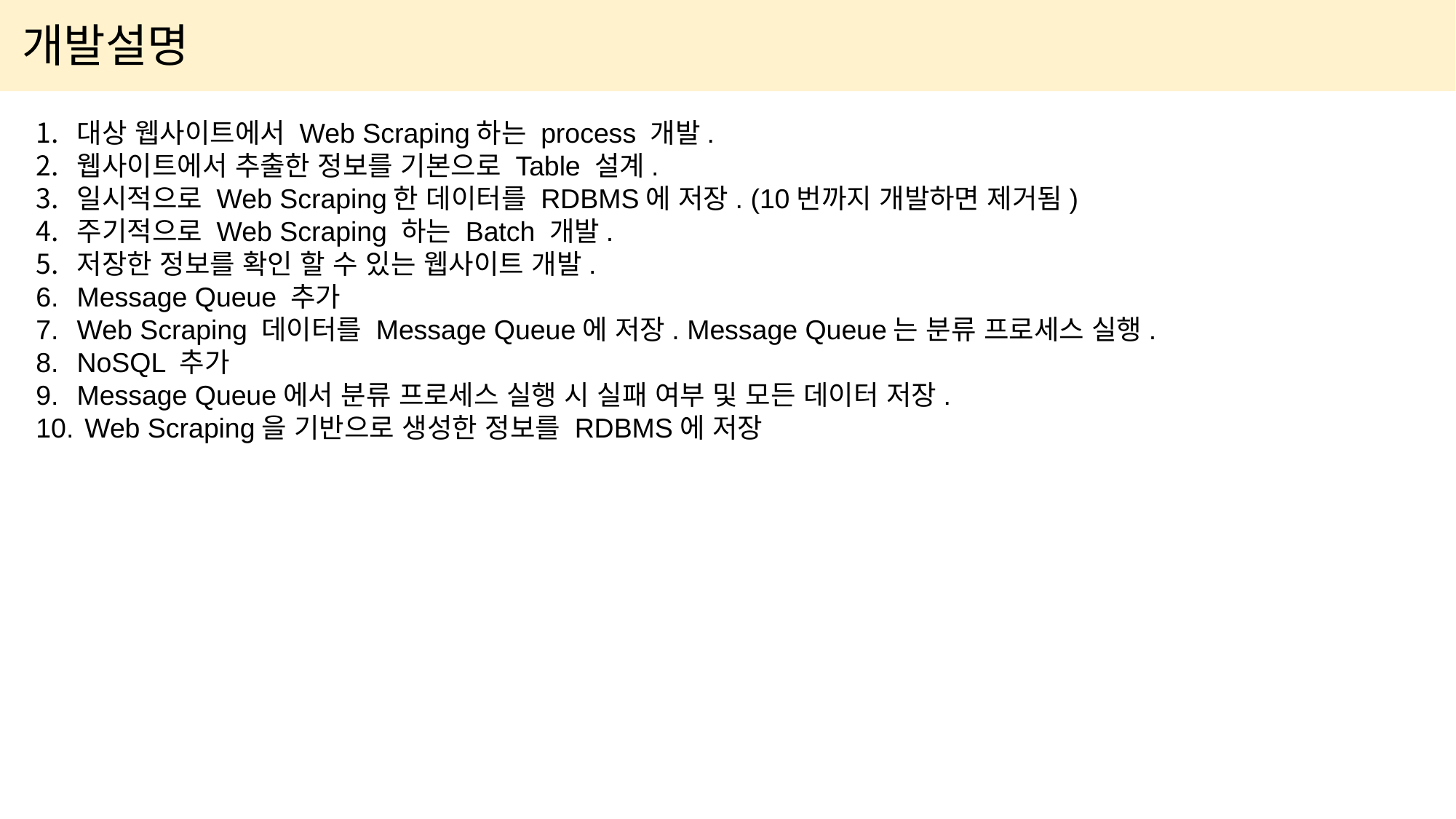

개발설명
대상 웹사이트에서 Web Scraping하는 process 개발.
웹사이트에서 추출한 정보를 기본으로 Table 설계.
일시적으로 Web Scraping한 데이터를 RDBMS에 저장. (10번까지 개발하면 제거됨)
주기적으로 Web Scraping 하는 Batch 개발.
저장한 정보를 확인 할 수 있는 웹사이트 개발.
Message Queue 추가
Web Scraping 데이터를 Message Queue에 저장. Message Queue는 분류 프로세스 실행.
NoSQL 추가
Message Queue에서 분류 프로세스 실행 시 실패 여부 및 모든 데이터 저장.
 Web Scraping을 기반으로 생성한 정보를 RDBMS에 저장